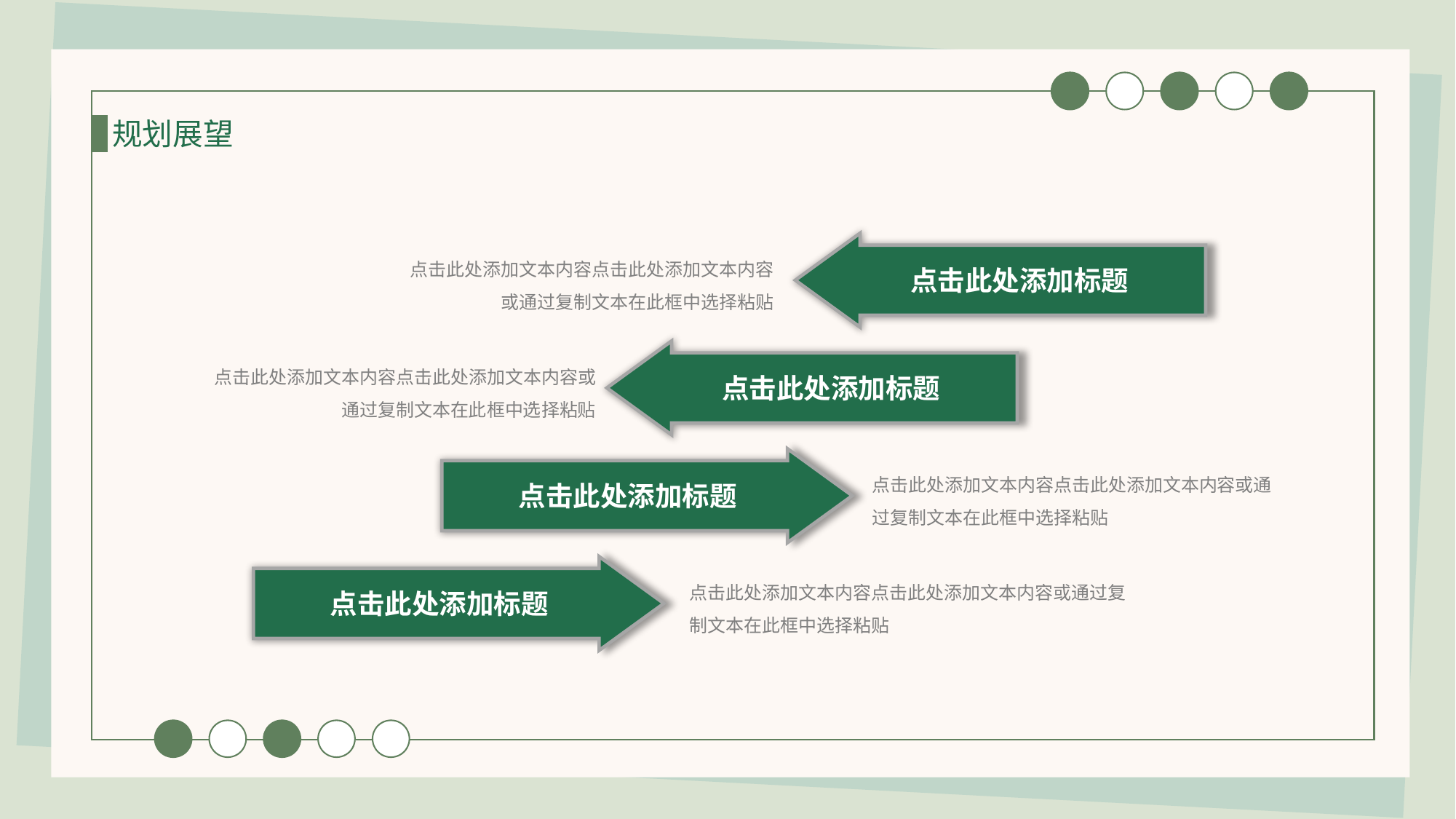

规划展望

点击此处添加标题
点击此处添加文本内容点击此处添加文本内容或通过复制文本在此框中选择粘贴

点击此处添加标题
点击此处添加文本内容点击此处添加文本内容或通过复制文本在此框中选择粘贴

点击此处添加标题
点击此处添加文本内容点击此处添加文本内容或通过复制文本在此框中选择粘贴

点击此处添加标题
点击此处添加文本内容点击此处添加文本内容或通过复制文本在此框中选择粘贴